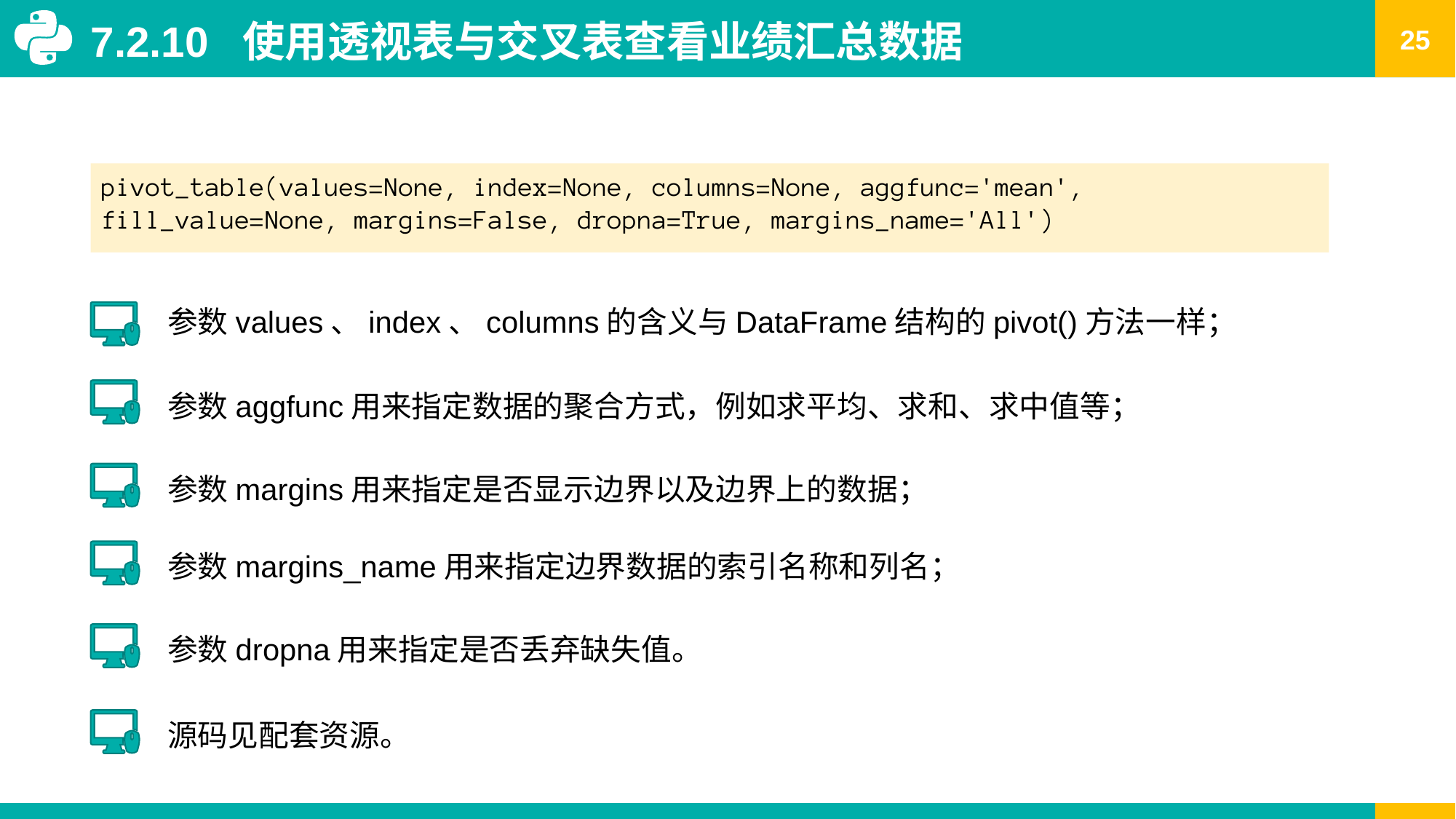

7.2.10  使用透视表与交叉表查看业绩汇总数据
pivot_table(values=None, index=None, columns=None, aggfunc='mean', fill_value=None, margins=False, dropna=True, margins_name='All')
参数values、index、columns的含义与DataFrame结构的pivot()方法一样；

参数aggfunc用来指定数据的聚合方式，例如求平均、求和、求中值等；

参数margins用来指定是否显示边界以及边界上的数据；

参数margins_name用来指定边界数据的索引名称和列名；

参数dropna用来指定是否丢弃缺失值。

源码见配套资源。